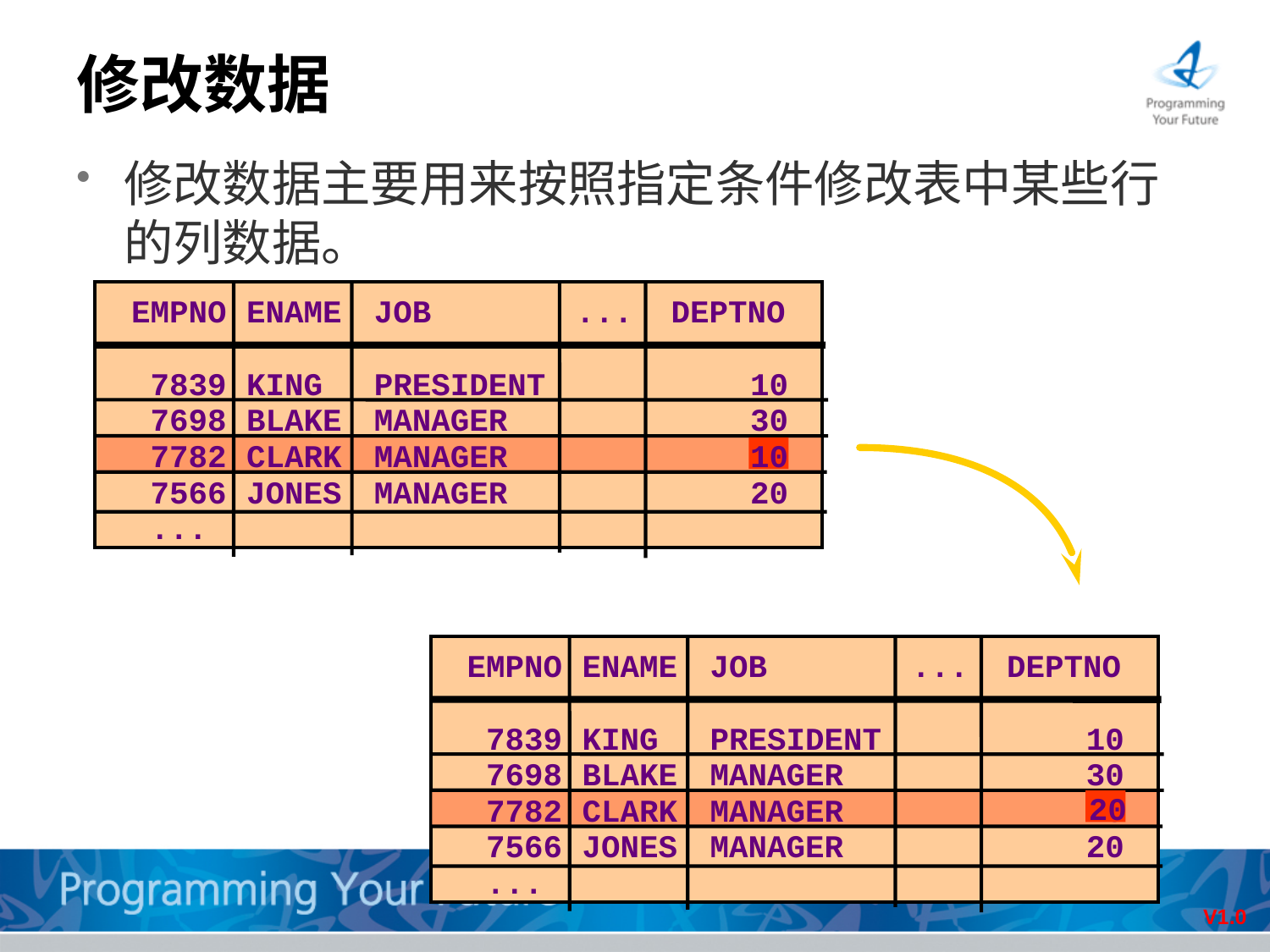

# 修改数据
修改数据主要用来按照指定条件修改表中某些行的列数据。

 EMPNO 	ENAME 	JOB		 ...  DEPTNO

  7839	KING	PRESIDENT		      10
  7698	BLAKE	MANAGER		      30
  7782	CLARK	MANAGER		      10
  7566	JONES	MANAGER		      20
  ...

20

 EMPNO 	ENAME 	JOB		 ...  DEPTNO

  7839	KING	PRESIDENT		      10
  7698	BLAKE	MANAGER		      30
  7782	CLARK	MANAGER		      10
  7566	JONES	MANAGER		      20
  ...